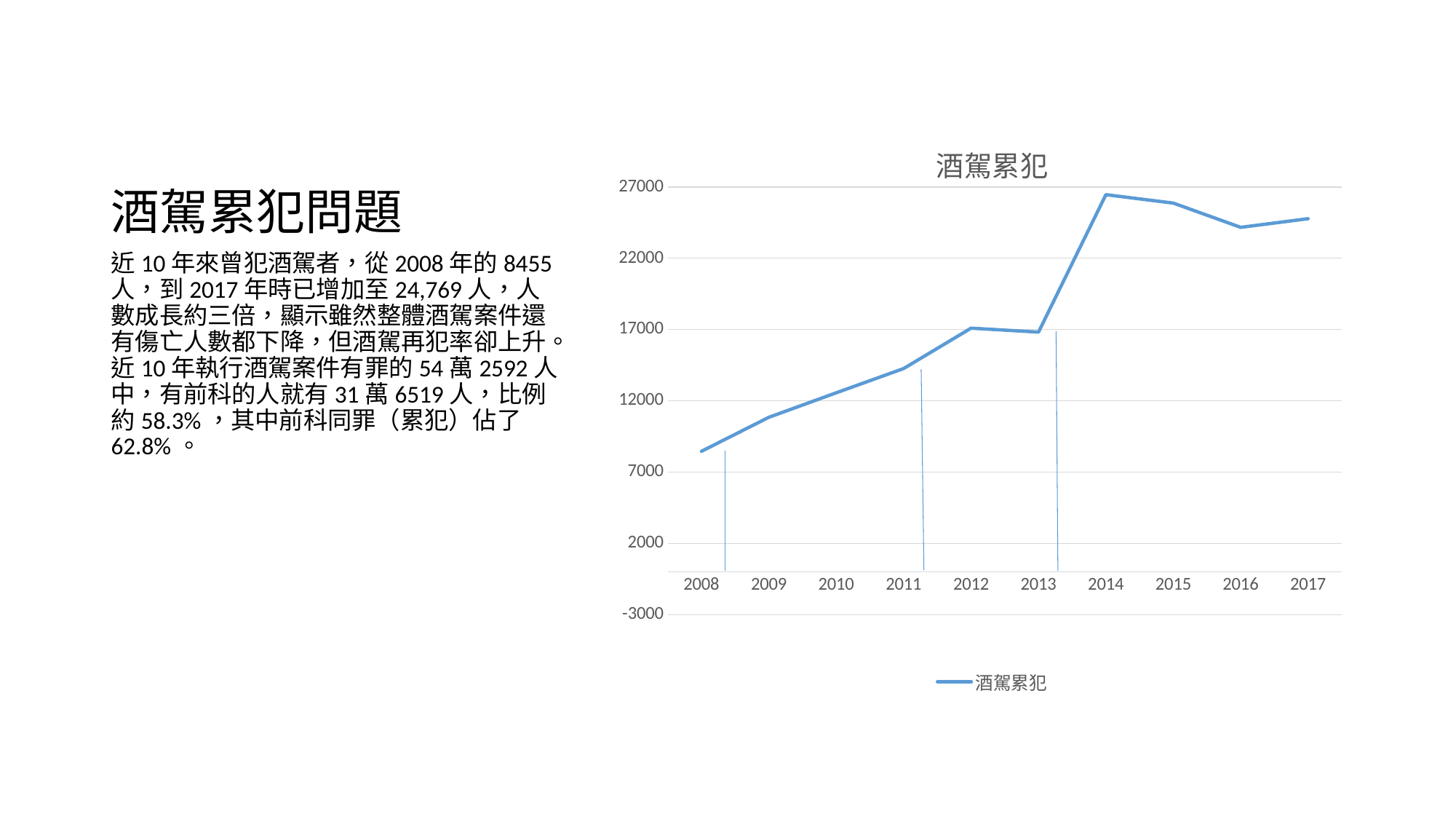

# 酒駕累犯問題

### Chart:

| Category | 酒駕累犯 |
|---|---|
| 2008 | 8455.0 |
| 2009 | 10842.0 |
| 2010 | 12563.0 |
| 2011 | 14263.0 |
| 2012 | 17095.0 |
| 2013 | 16818.0 |
| 2014 | 26455.0 |
| 2015 | 25865.0 |
| 2016 | 24165.0 |
| 2017 | 24769.0 |
近10年來曾犯酒駕者，從2008年的8455人，到2017年時已增加至24,769人，人數成長約三倍，顯示雖然整體酒駕案件還有傷亡人數都下降，但酒駕再犯率卻上升。近10年執行酒駕案件有罪的54萬2592人中，有前科的人就有31萬6519人，比例約58.3%，其中前科同罪（累犯）佔了62.8%。